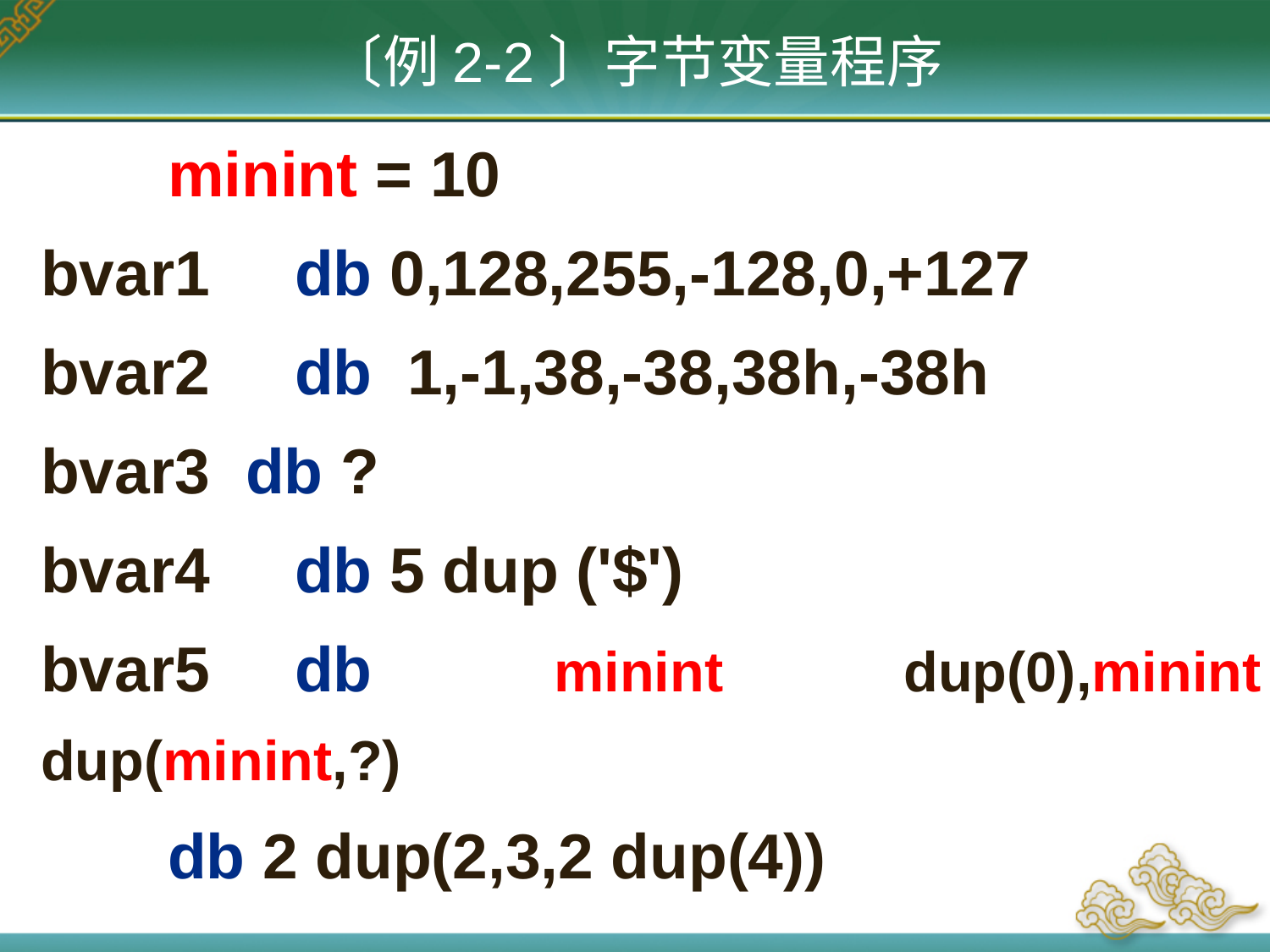

# 〔例2-2〕字节变量程序
	minint = 10
bvar1	db 0,128,255,-128,0,+127
bvar2	db  1,-1,38,-38,38h,-38h
bvar3  db ?
bvar4	db 5 dup ('$')
bvar5	db minint dup(0),minint dup(minint,?)
	db 2 dup(2,3,2 dup(4))